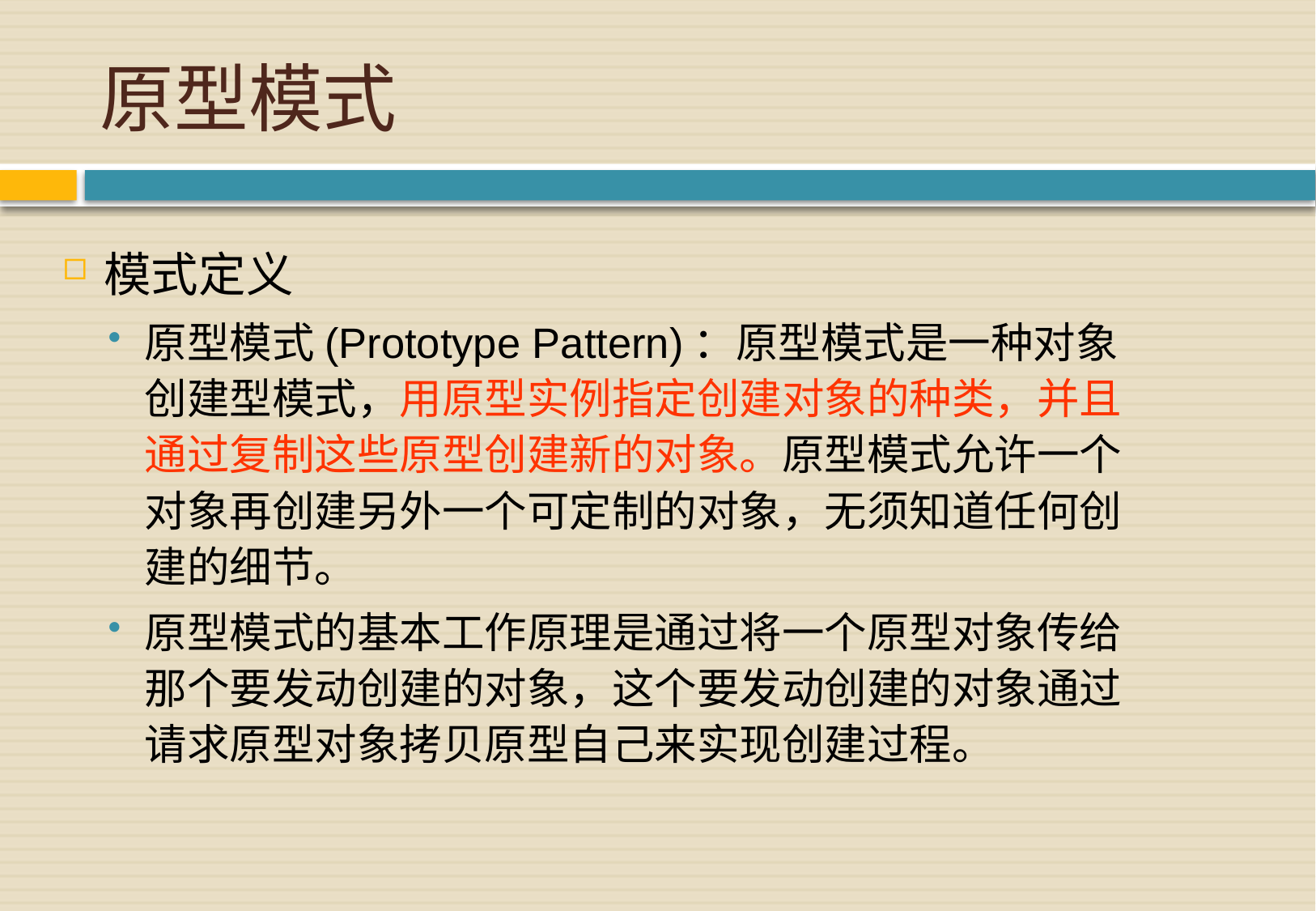

# 原型模式
模式定义
原型模式(Prototype Pattern)：原型模式是一种对象创建型模式，用原型实例指定创建对象的种类，并且通过复制这些原型创建新的对象。原型模式允许一个对象再创建另外一个可定制的对象，无须知道任何创建的细节。
原型模式的基本工作原理是通过将一个原型对象传给那个要发动创建的对象，这个要发动创建的对象通过请求原型对象拷贝原型自己来实现创建过程。